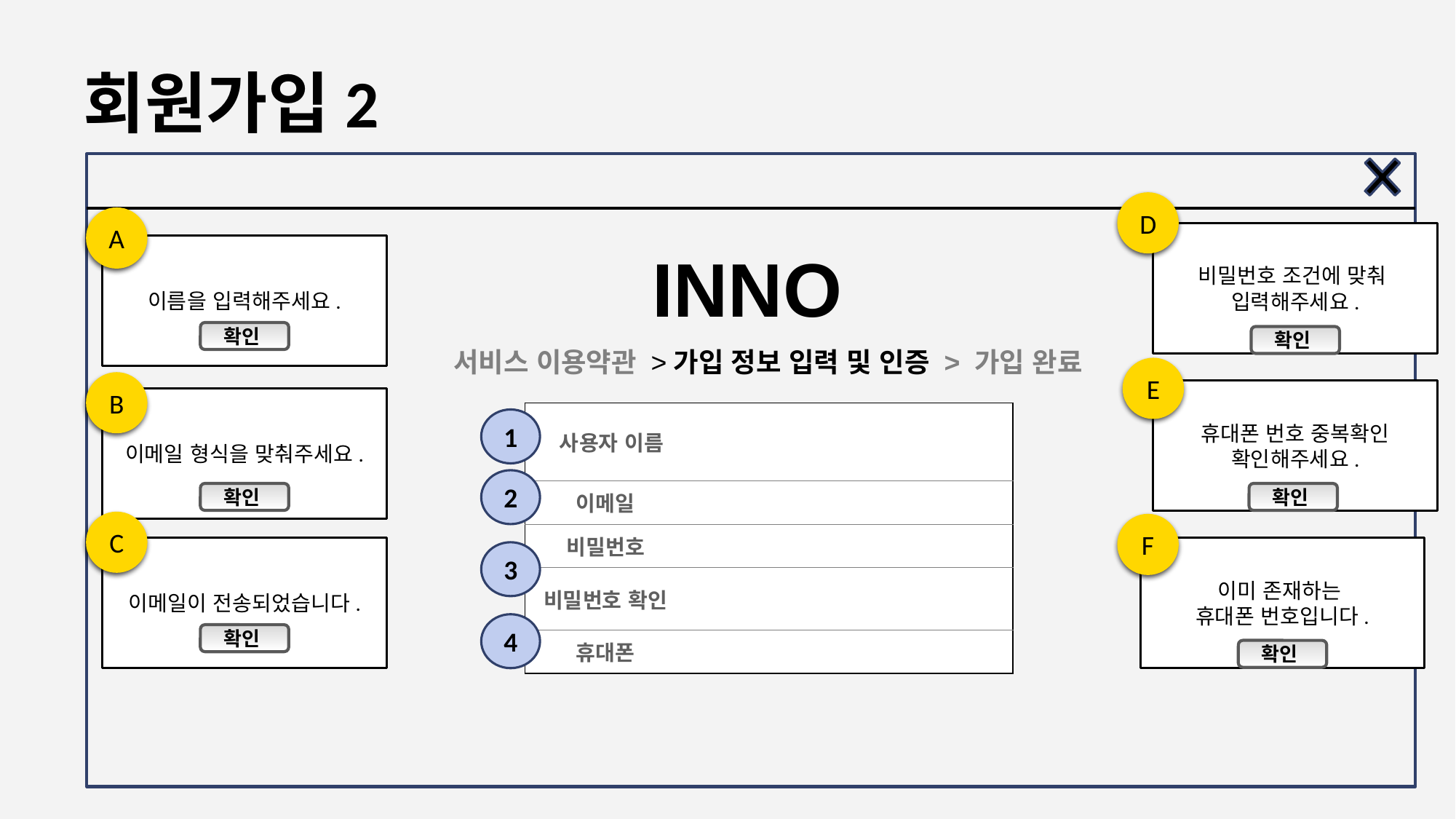

# 회원가입2

D
A
비밀번호 조건에 맞춰
입력해주세요.
이름을 입력해주세요.
INNO
확인
확인
서비스 이용약관 >가입 정보 입력 및 인증 > 가입 완료
E
B
휴대폰 번호 중복확인
확인해주세요.
이메일 형식을 맞춰주세요.
| 사용자 이름 |  |
| --- | --- |
| 이메일 |  |
| 비밀번호 |  |
| 비밀번호 확인 |  |
| 휴대폰 |  |
1
2
확인
확인
C
F
이메일이 전송되었습니다.
이미 존재하는
휴대폰 번호입니다.
3
4
확인
확인